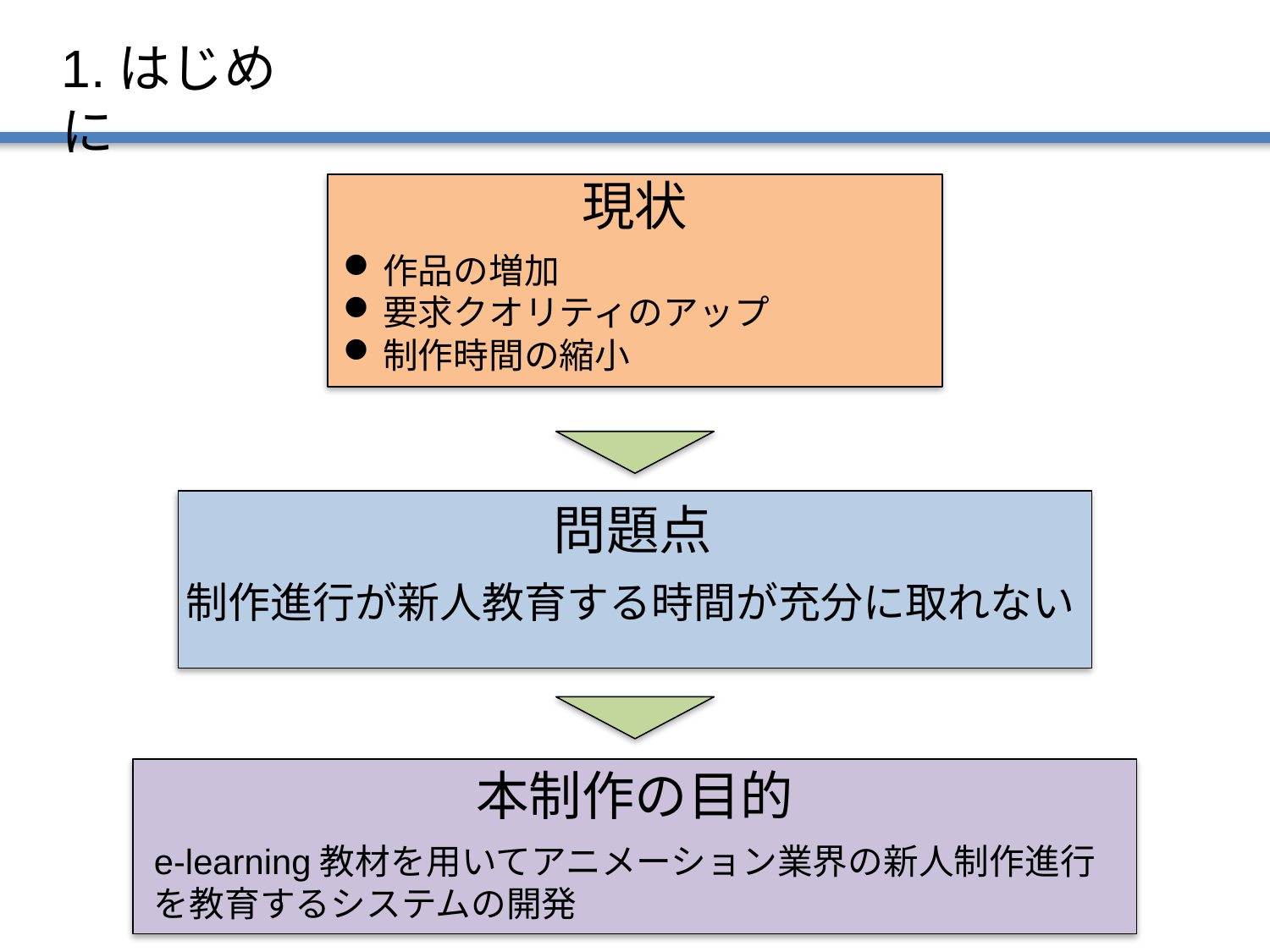

1.はじめに
現状

作品の増加
要求クオリティのアップ
制作時間の縮小

問題点

制作進行が新人教育する時間が充分に取れない

本制作の目的

e-learning教材を用いてアニメーション業界の新人制作進行
を教育するシステムの開発